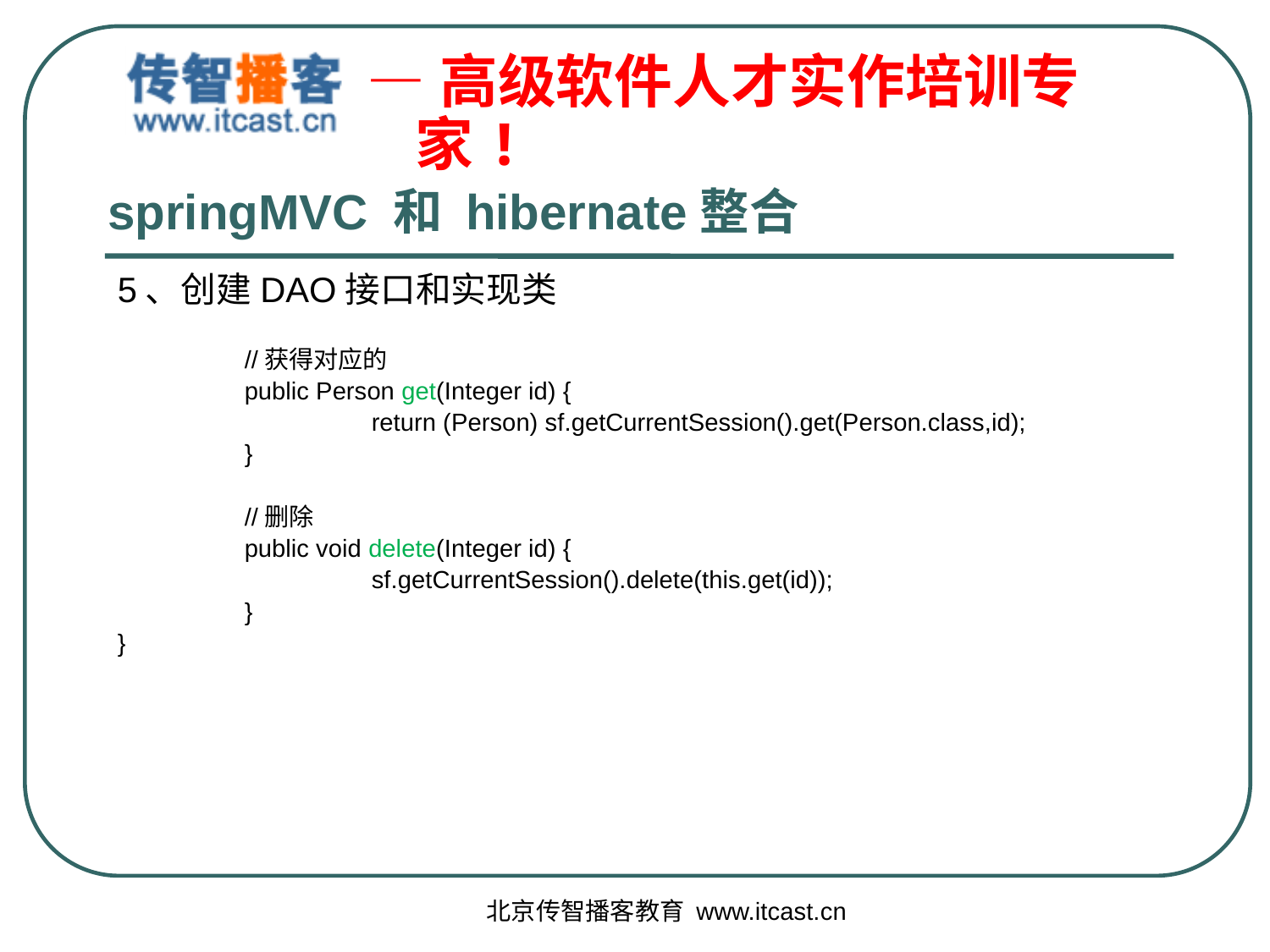

# springMVC 和 hibernate整合
5、创建DAO接口和实现类

	//获得对应的
	public Person get(Integer id) {
		return (Person) sf.getCurrentSession().get(Person.class,id);
	}

	//删除
	public void delete(Integer id) {
		sf.getCurrentSession().delete(this.get(id));
	}
}
北京传智播客教育 www.itcast.cn